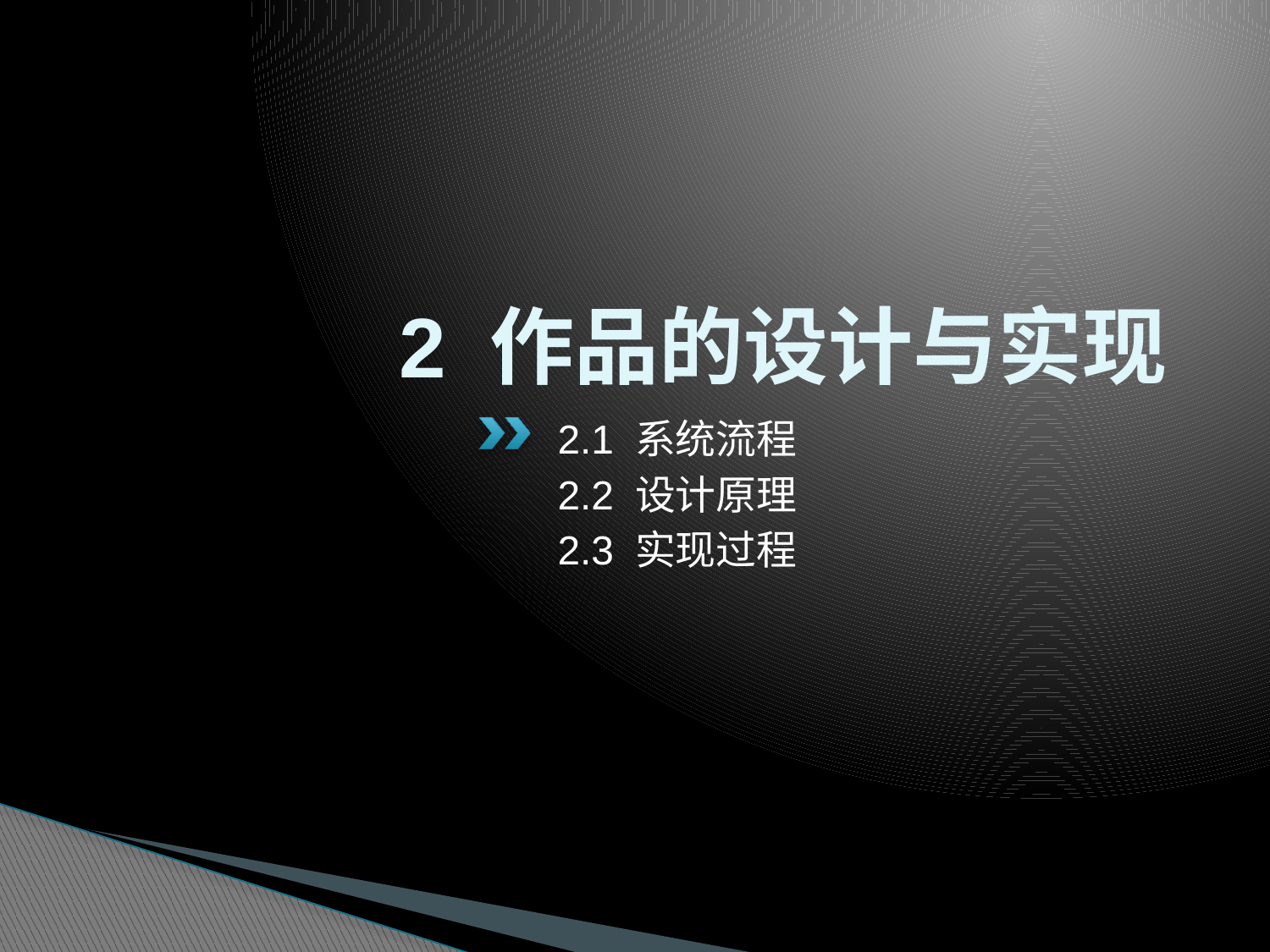

# 2 作品的设计与实现
2.1 系统流程
2.2 设计原理
2.3 实现过程